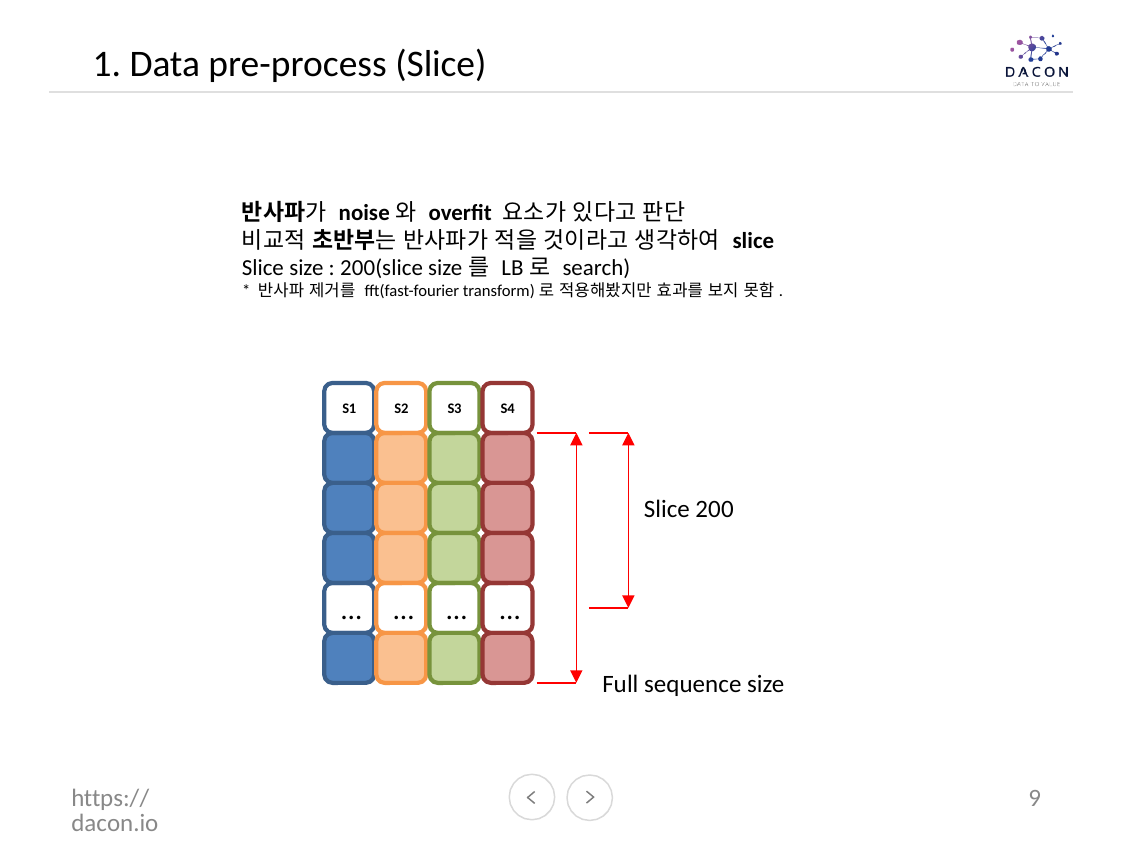

1. Data pre-process (Slice)
반사파가 noise와 overfit 요소가 있다고 판단
비교적 초반부는 반사파가 적을 것이라고 생각하여 slice
Slice size : 200(slice size를 LB로 search)
* 반사파 제거를 fft(fast-fourier transform)로 적용해봤지만 효과를 보지 못함.
S1
S2
S3
S4

…
…
…
…

Slice 200
Full sequence size
https://dacon.io
9